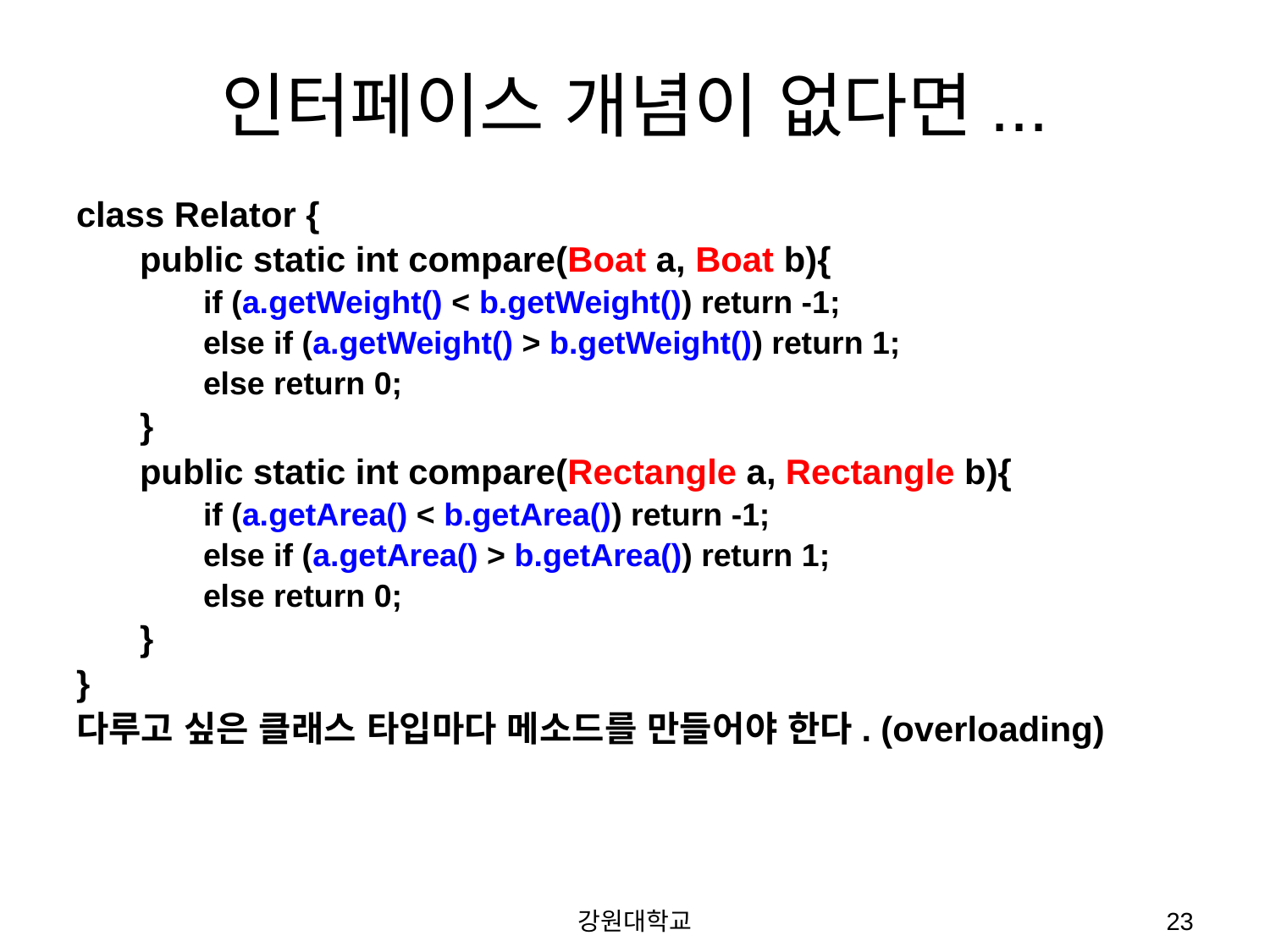

# 인터페이스 개념이 없다면...
class Relator {
public static int compare(Boat a, Boat b){
if (a.getWeight() < b.getWeight()) return -1;
else if (a.getWeight() > b.getWeight()) return 1;
else return 0;
}
public static int compare(Rectangle a, Rectangle b){
if (a.getArea() < b.getArea()) return -1;
else if (a.getArea() > b.getArea()) return 1;
else return 0;
}
}
다루고 싶은 클래스 타입마다 메소드를 만들어야 한다. (overloading)

강원대학교
23